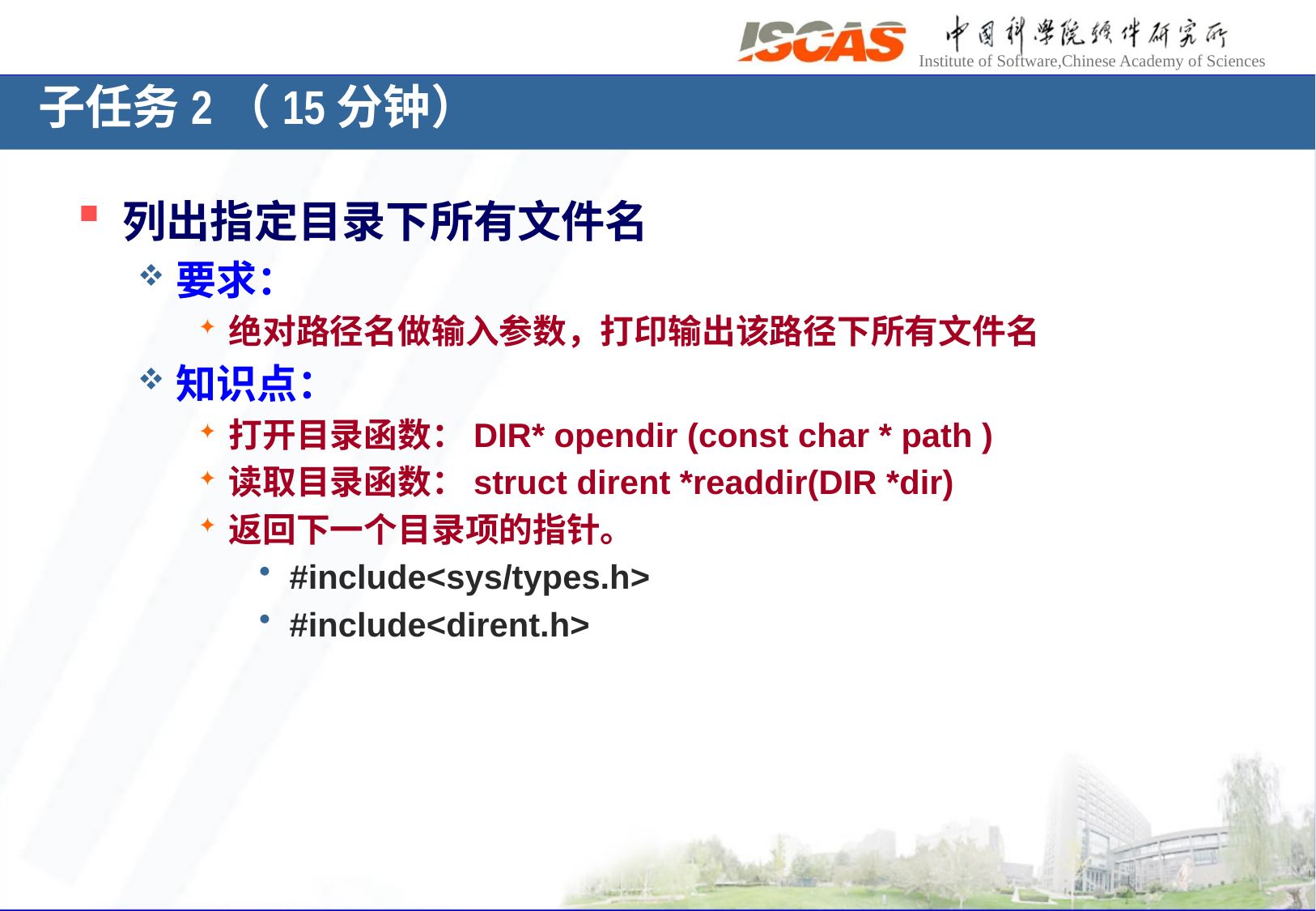

子任务2（15分钟）
列出指定目录下所有文件名
要求：
绝对路径名做输入参数，打印输出该路径下所有文件名
知识点：
打开目录函数：DIR* opendir (const char * path )
读取目录函数：struct dirent *readdir(DIR *dir)
返回下一个目录项的指针。
#include<sys/types.h>
#include<dirent.h>